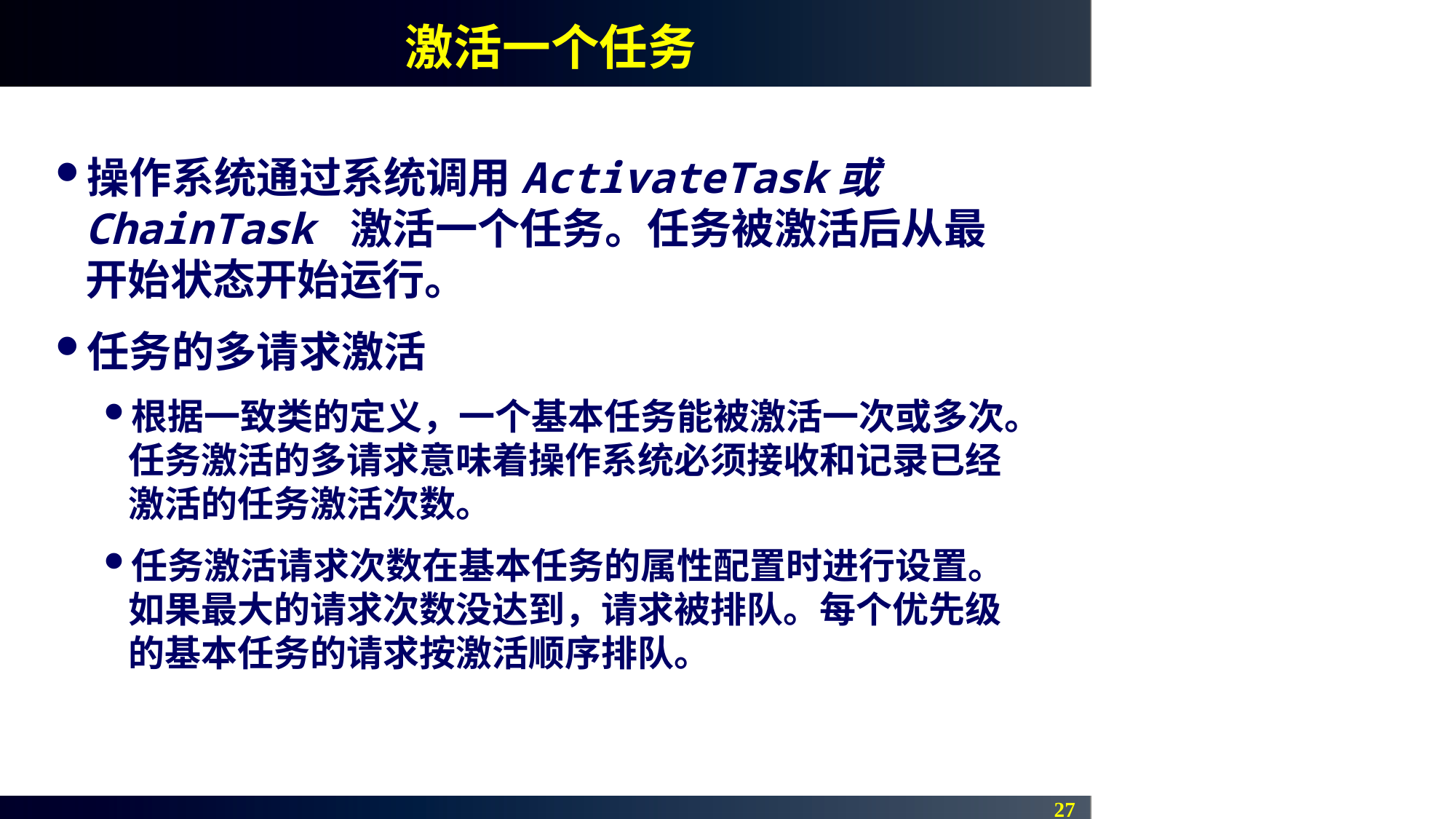

激活一个任务
操作系统通过系统调用ActivateTask或 ChainTask 激活一个任务。任务被激活后从最开始状态开始运行。
任务的多请求激活
根据一致类的定义，一个基本任务能被激活一次或多次。任务激活的多请求意味着操作系统必须接收和记录已经激活的任务激活次数。
任务激活请求次数在基本任务的属性配置时进行设置。如果最大的请求次数没达到，请求被排队。每个优先级的基本任务的请求按激活顺序排队。